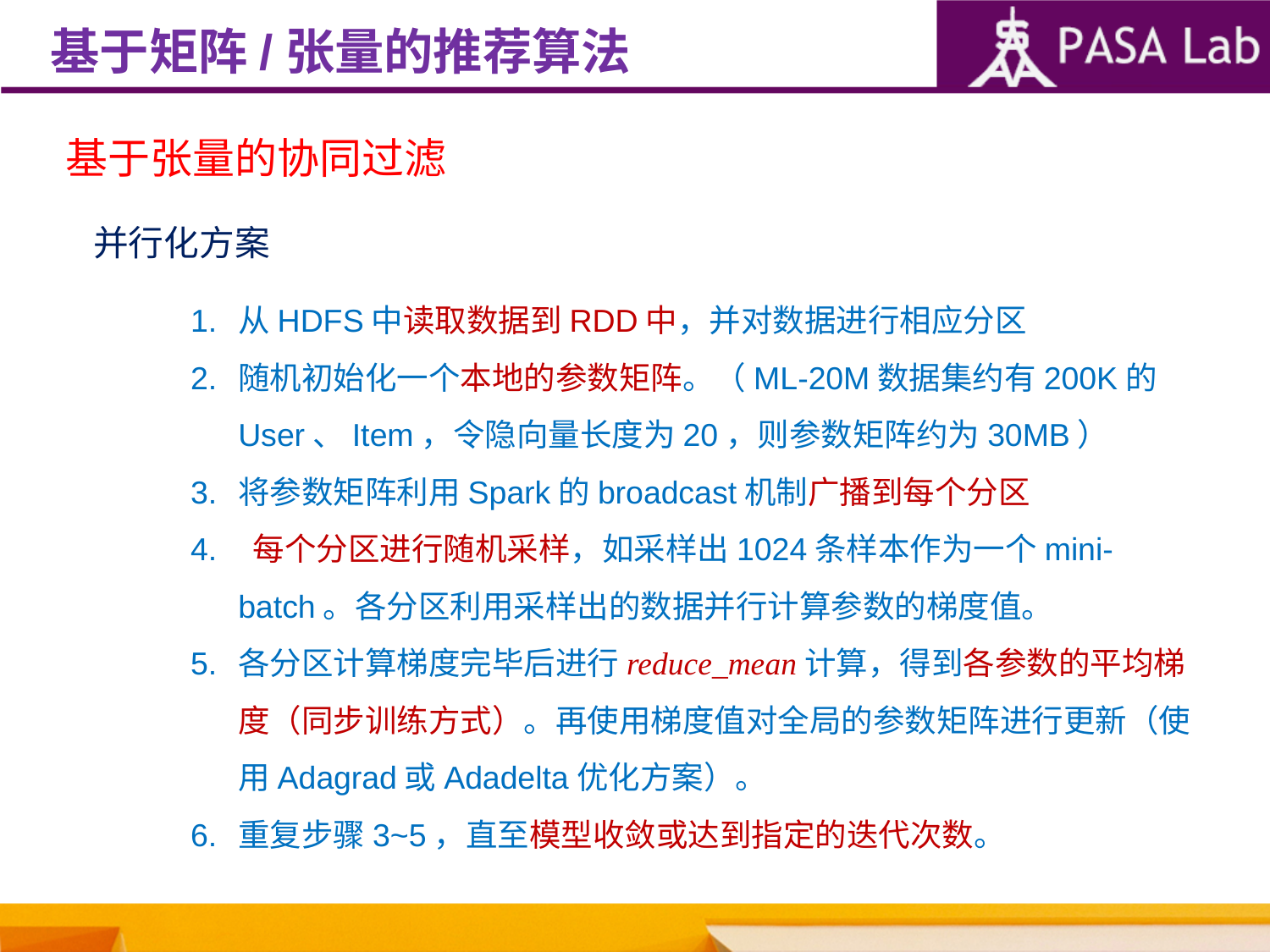

基于矩阵/张量的推荐算法
基于张量的协同过滤
并行化方案
从HDFS中读取数据到RDD中，并对数据进行相应分区
随机初始化一个本地的参数矩阵。（ML-20M数据集约有200K的User、Item，令隐向量长度为20，则参数矩阵约为30MB）
将参数矩阵利用Spark的broadcast机制广播到每个分区
 每个分区进行随机采样，如采样出1024条样本作为一个mini-batch。各分区利用采样出的数据并行计算参数的梯度值。
各分区计算梯度完毕后进行reduce_mean计算，得到各参数的平均梯度（同步训练方式）。再使用梯度值对全局的参数矩阵进行更新（使用Adagrad或Adadelta优化方案）。
重复步骤3~5，直至模型收敛或达到指定的迭代次数。